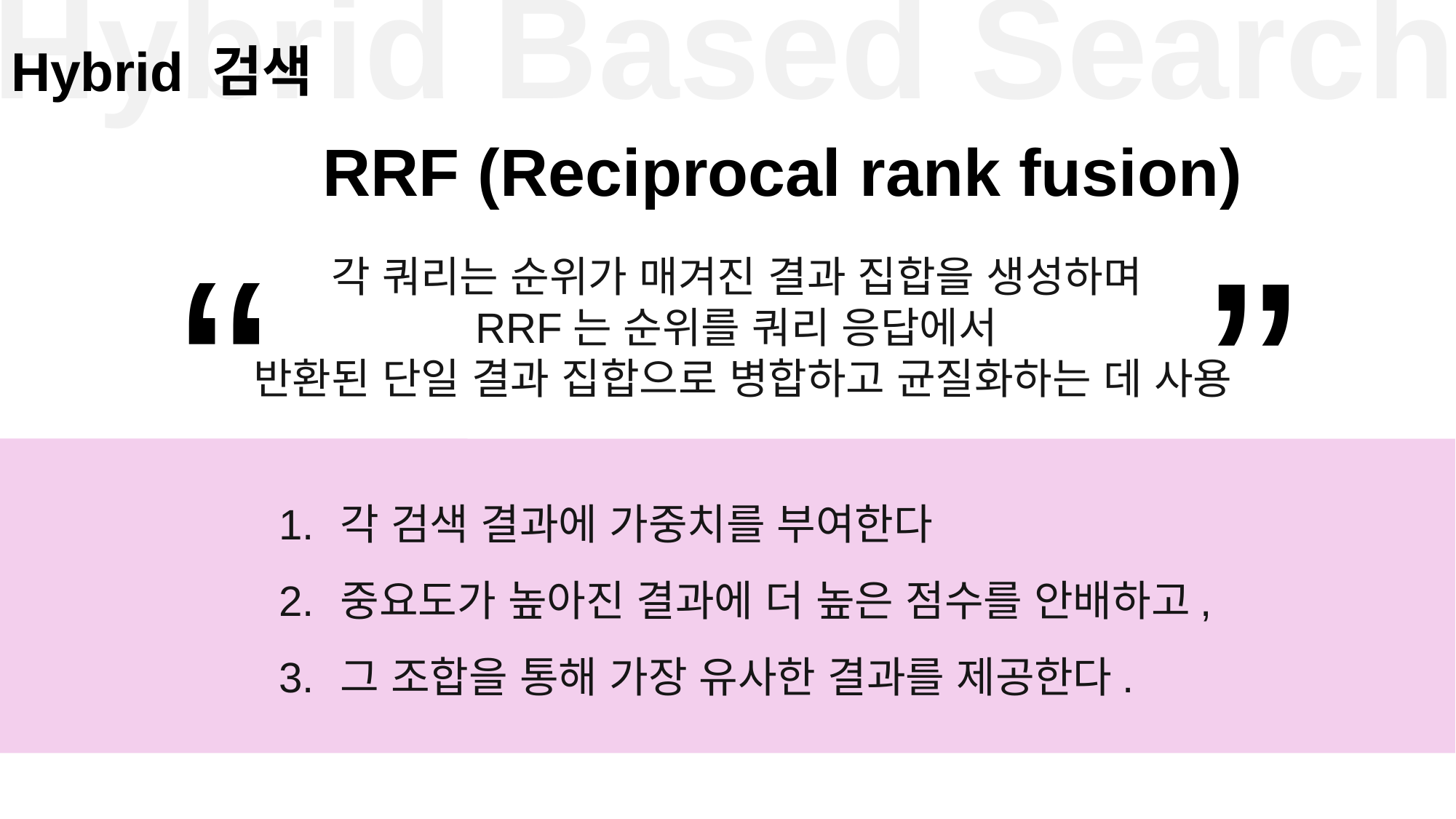

Hybrid Based Search
# Hybrid 검색
RRF (Reciprocal rank fusion)
“
”
각 쿼리는 순위가 매겨진 결과 집합을 생성하며
RRF는 순위를 쿼리 응답에서
반환된 단일 결과 집합으로 병합하고 균질화하는 데 사용

각 검색 결과에 가중치를 부여한다
중요도가 높아진 결과에 더 높은 점수를 안배하고,
그 조합을 통해 가장 유사한 결과를 제공한다.